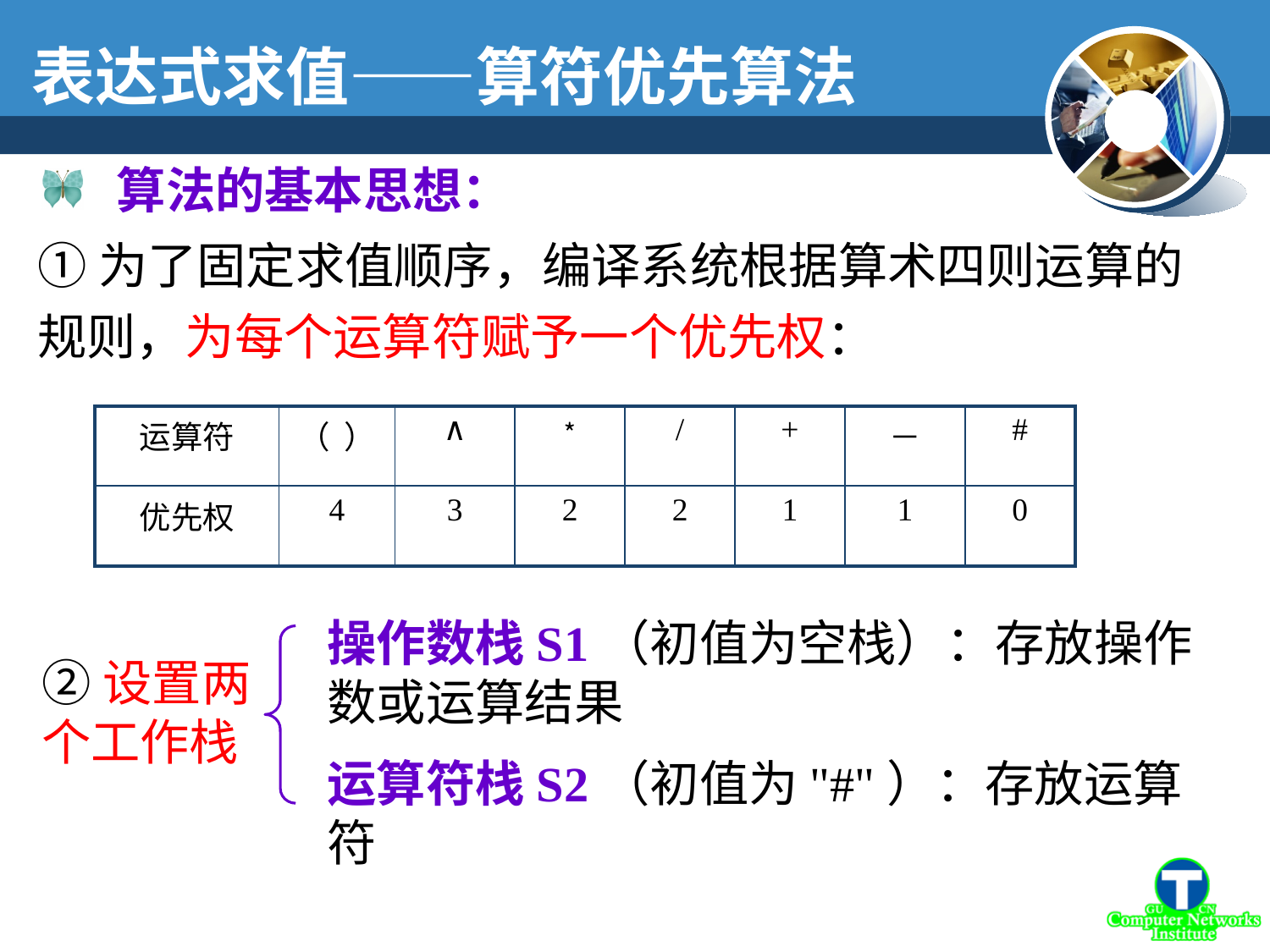

表达式求值——算符优先算法
  算法的基本思想：
①为了固定求值顺序，编译系统根据算术四则运算的规则，为每个运算符赋予一个优先权：
| 运算符 | （ ） | ∧ | ﹡ | / | + | － | # |
| --- | --- | --- | --- | --- | --- | --- | --- |
| 优先权 | 4 | 3 | 2 | 2 | 1 | 1 | 0 |
操作数栈S1（初值为空栈）：存放操作数或运算结果

②设置两
个工作栈
运算符栈S2（初值为"#"）：存放运算符